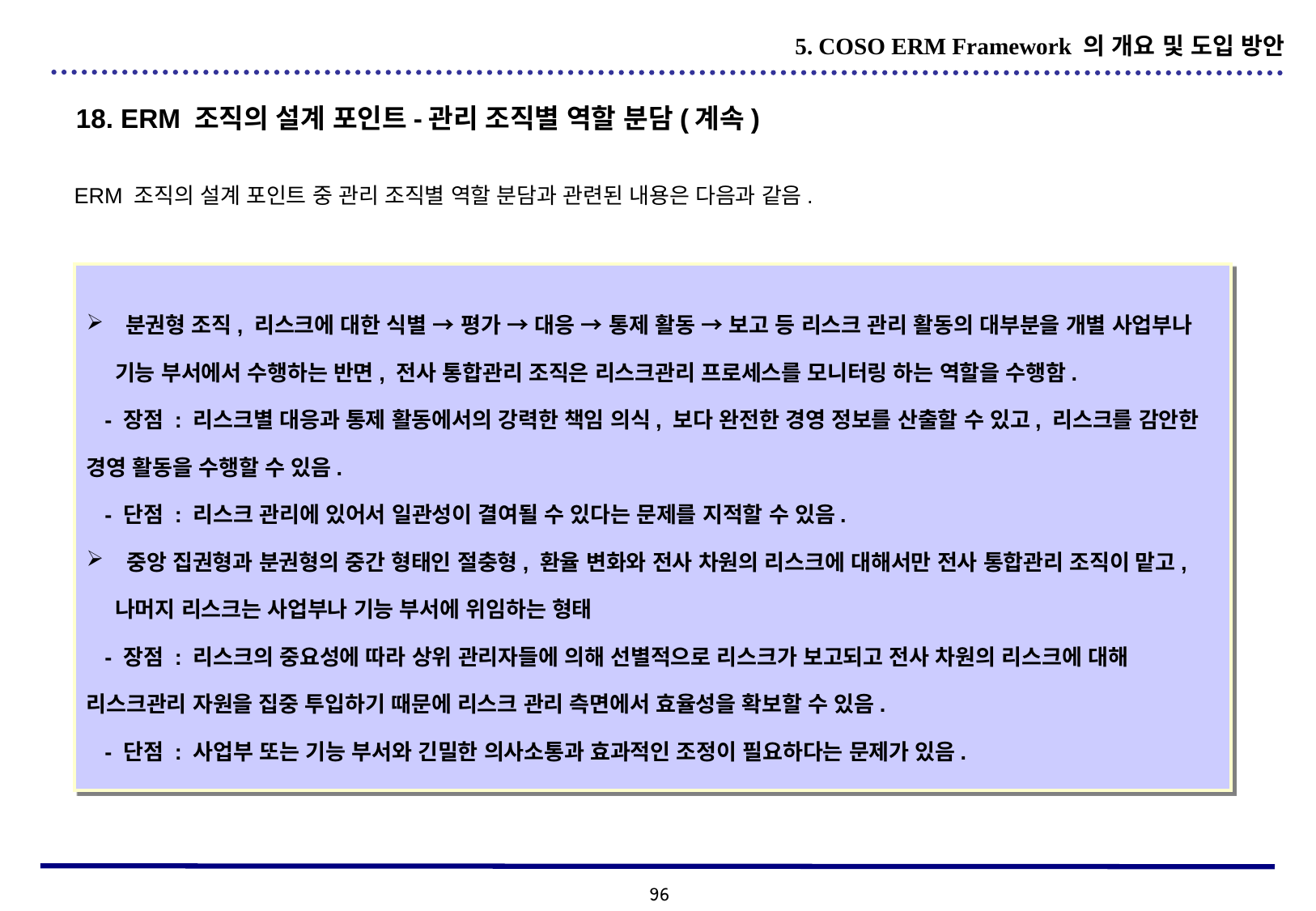

5. COSO ERM Framework 의 개요 및 도입 방안
18. ERM 조직의 설계 포인트-관리 조직별 역할 분담(계속)
ERM 조직의 설계 포인트 중 관리 조직별 역할 분담과 관련된 내용은 다음과 같음.
 분권형 조직, 리스크에 대한 식별 → 평가 → 대응 → 통제 활동 → 보고 등 리스크 관리 활동의 대부분을 개별 사업부나 기능 부서에서 수행하는 반면, 전사 통합관리 조직은 리스크관리 프로세스를 모니터링 하는 역할을 수행함.
   - 장점 : 리스크별 대응과 통제 활동에서의 강력한 책임 의식, 보다 완전한 경영 정보를 산출할 수 있고, 리스크를 감안한 경영 활동을 수행할 수 있음.
   - 단점 : 리스크 관리에 있어서 일관성이 결여될 수 있다는 문제를 지적할 수 있음.
 중앙 집권형과 분권형의 중간 형태인 절충형, 환율 변화와 전사 차원의 리스크에 대해서만 전사 통합관리 조직이 맡고, 나머지 리스크는 사업부나 기능 부서에 위임하는 형태
   - 장점 : 리스크의 중요성에 따라 상위 관리자들에 의해 선별적으로 리스크가 보고되고 전사 차원의 리스크에 대해 리스크관리 자원을 집중 투입하기 때문에 리스크 관리 측면에서 효율성을 확보할 수 있음.
   - 단점 : 사업부 또는 기능 부서와 긴밀한 의사소통과 효과적인 조정이 필요하다는 문제가 있음.